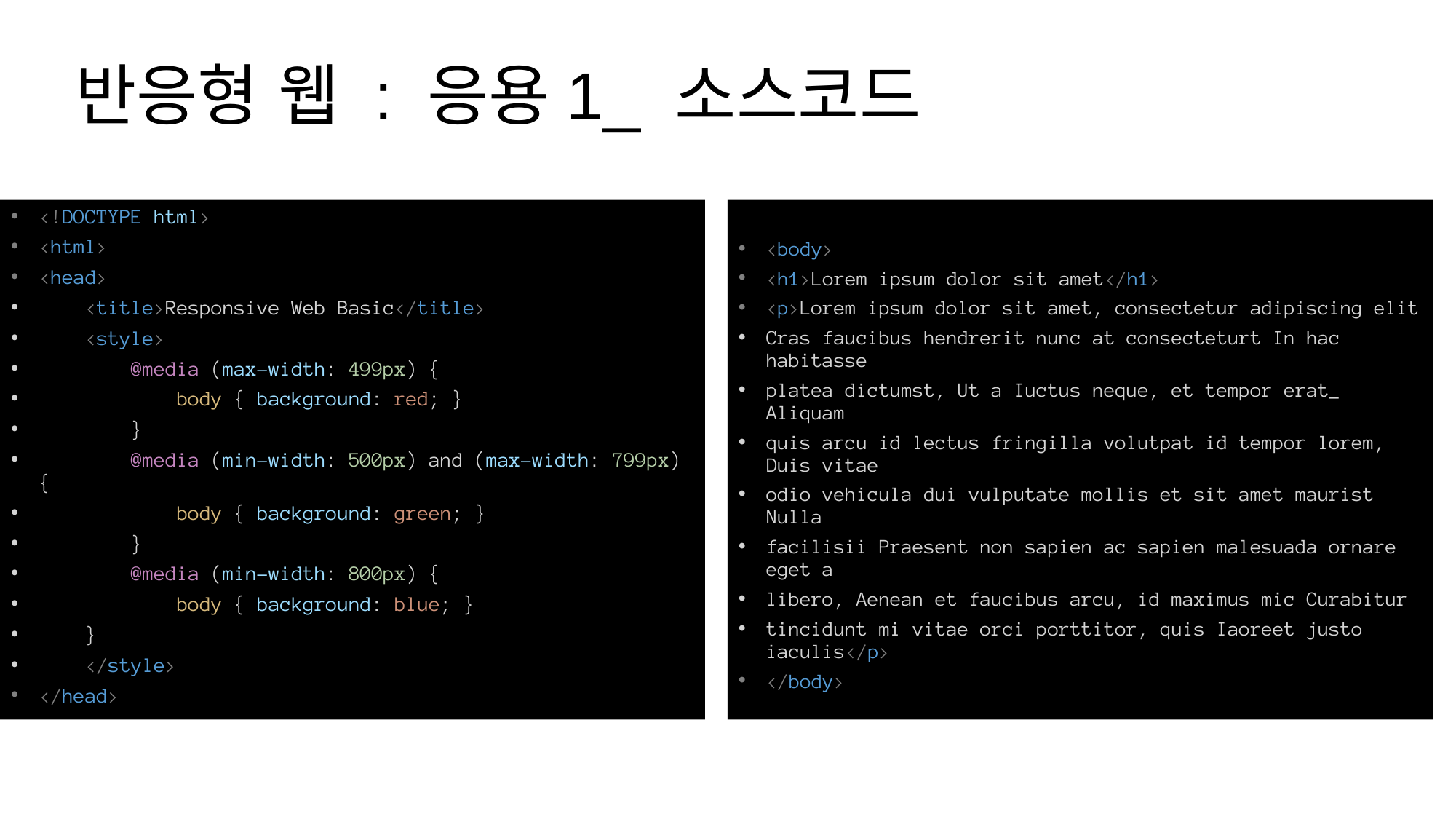

# 반응형 웹 : 응용1_ 소스코드
<!DOCTYPE html>
<html>
<head>
    <title>Responsive Web Basic</title>
    <style>
        @media (max-width: 499px) {
            body { background: red; }
        }
        @media (min-width: 500px) and (max-width: 799px) {
            body { background: green; }
        }
        @media (min-width: 800px) {
            body { background: blue; }
    }
    </style>
</head>

<body>
<h1>Lorem ipsum dolor sit amet</h1>
<p>Lorem ipsum dolor sit amet, consectetur adipiscing elit
Cras faucibus hendrerit nunc at consecteturt In hac habitasse
platea dictumst, Ut a Iuctus neque, et tempor erat_ Aliquam
quis arcu id lectus fringilla volutpat id tempor lorem, Duis vitae
odio vehicula dui vulputate mollis et sit amet maurist Nulla
facilisii Praesent non sapien ac sapien malesuada ornare eget a
libero, Aenean et faucibus arcu, id maximus mic Curabitur
tincidunt mi vitae orci porttitor, quis Iaoreet justo iaculis</p>
</body>